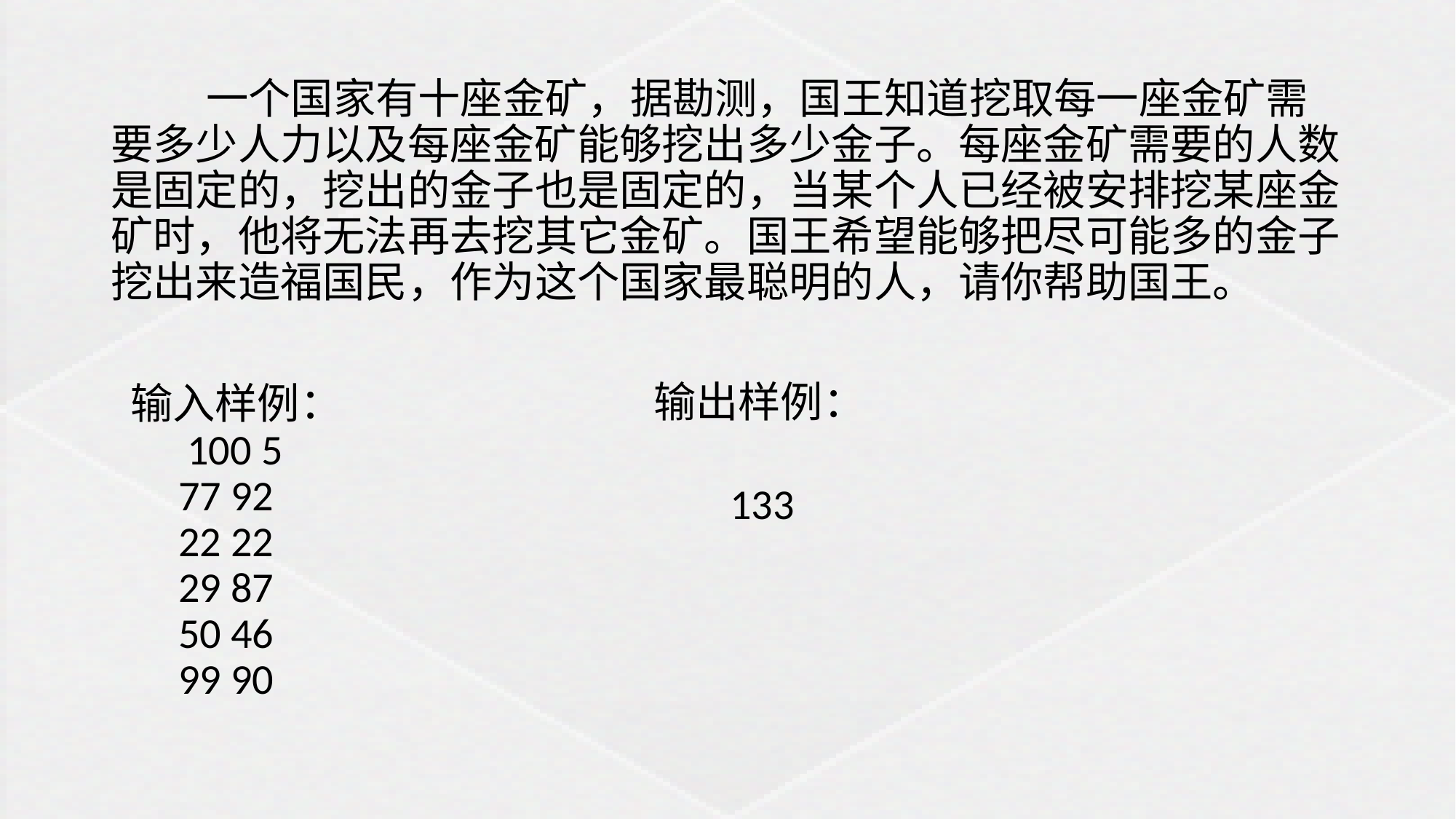

一个国家有十座金矿，据勘测，国王知道挖取每一座金矿需要多少人力以及每座金矿能够挖出多少金子。每座金矿需要的人数是固定的，挖出的金子也是固定的，当某个人已经被安排挖某座金矿时，他将无法再去挖其它金矿。国王希望能够把尽可能多的金子挖出来造福国民，作为这个国家最聪明的人，请你帮助国王。

 输入样例：
       100 5
       77 92
       22 22
       29 87
       50 46
       99 90
输出样例：
       133